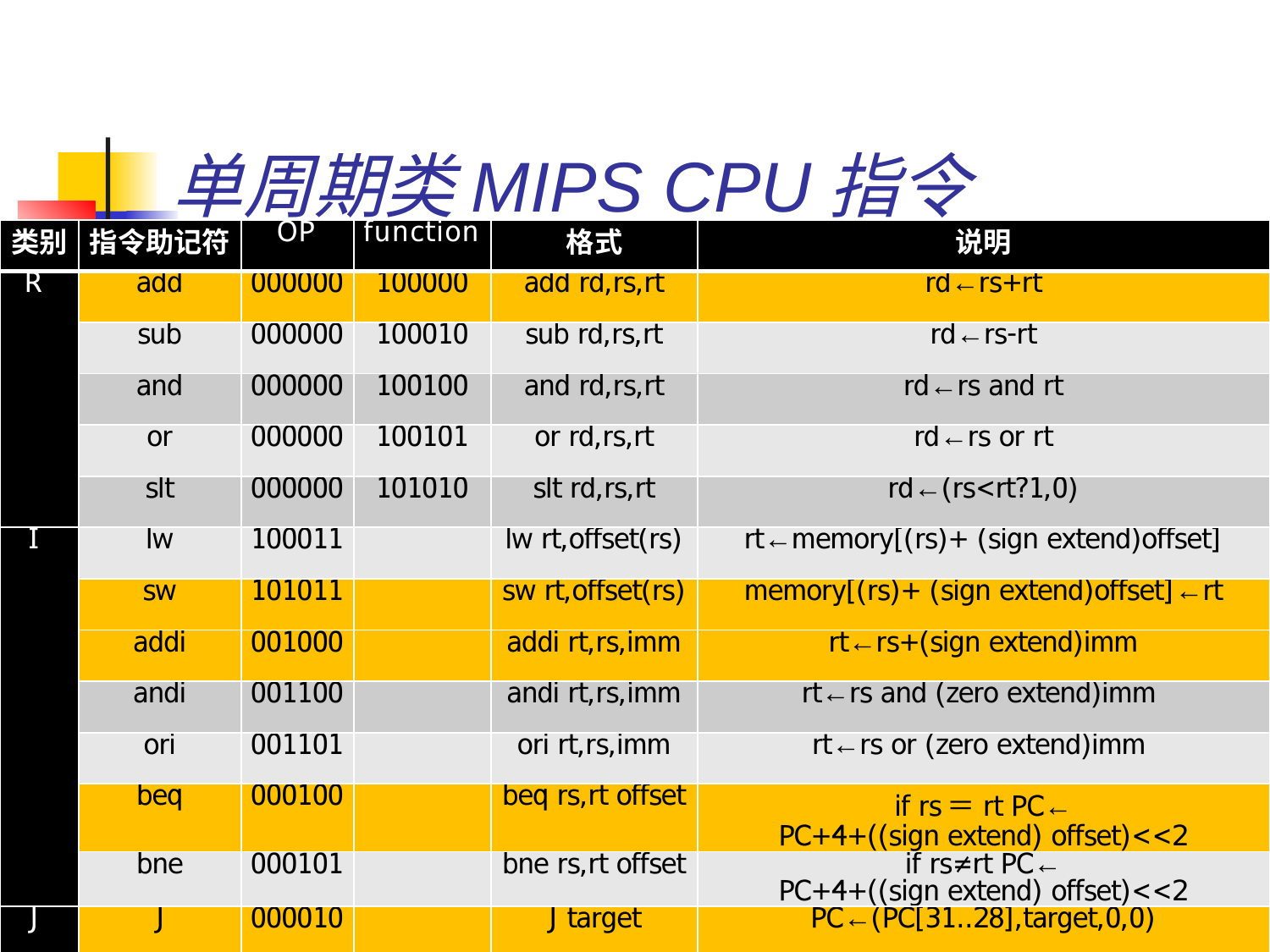

# 单周期类MIPS CPU指令
| 类别 | 指令助记符 | OP | function | 格式 | 说明 |
| --- | --- | --- | --- | --- | --- |
| R | add | 000000 | 100000 | add rd,rs,rt | rd←rs+rt |
|  | sub | 000000 | 100010 | sub rd,rs,rt | rd←rs-rt |
|  | and | 000000 | 100100 | and rd,rs,rt | rd←rs and rt |
|  | or | 000000 | 100101 | or rd,rs,rt | rd←rs or rt |
|  | slt | 000000 | 101010 | slt rd,rs,rt | rd←(rs<rt?1,0) |
| I | lw | 100011 |  | lw rt,offset(rs) | rt←memory[(rs)+ (sign extend)offset] |
|  | sw | 101011 |  | sw rt,offset(rs) | memory[(rs)+ (sign extend)offset]←rt |
|  | addi | 001000 |  | addi rt,rs,imm | rt←rs+(sign extend)imm |
|  | andi | 001100 |  | andi rt,rs,imm | rt←rs and (zero extend)imm |
|  | ori | 001101 |  | ori rt,rs,imm | rt←rs or (zero extend)imm |
|  | beq | 000100 |  | beq rs,rt offset | if rs＝rt PC← PC+4+((sign extend) offset)<<2 |
|  | bne | 000101 |  | bne rs,rt offset | if rs≠rt PC← PC+4+((sign extend) offset)<<2 |
| J | J | 000010 |  | J target | PC←(PC[31..28],target,0,0) |